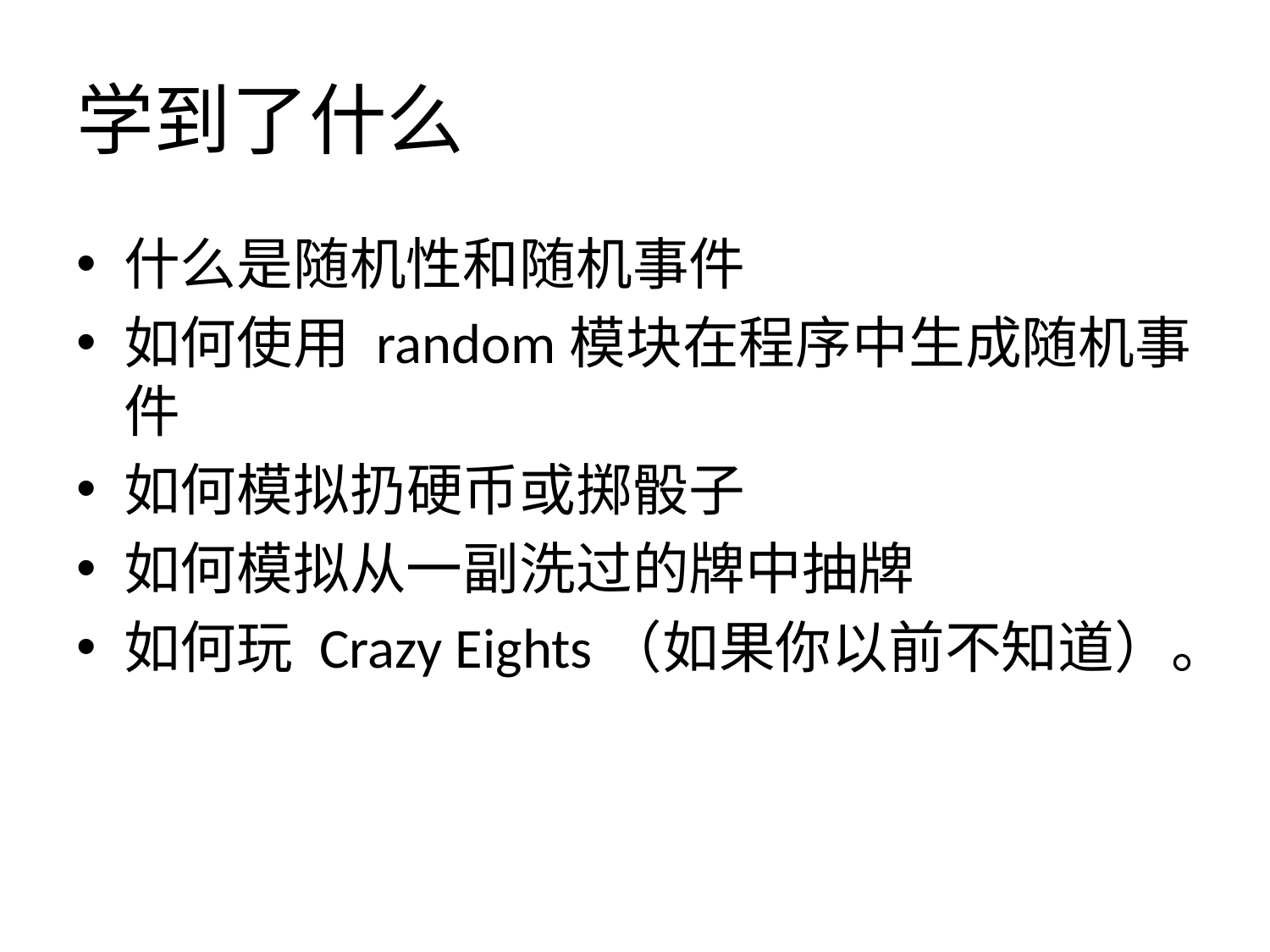

# 学到了什么
什么是随机性和随机事件
如何使用 random模块在程序中生成随机事件
如何模拟扔硬币或掷骰子
如何模拟从一副洗过的牌中抽牌
如何玩 Crazy Eights（如果你以前不知道）。